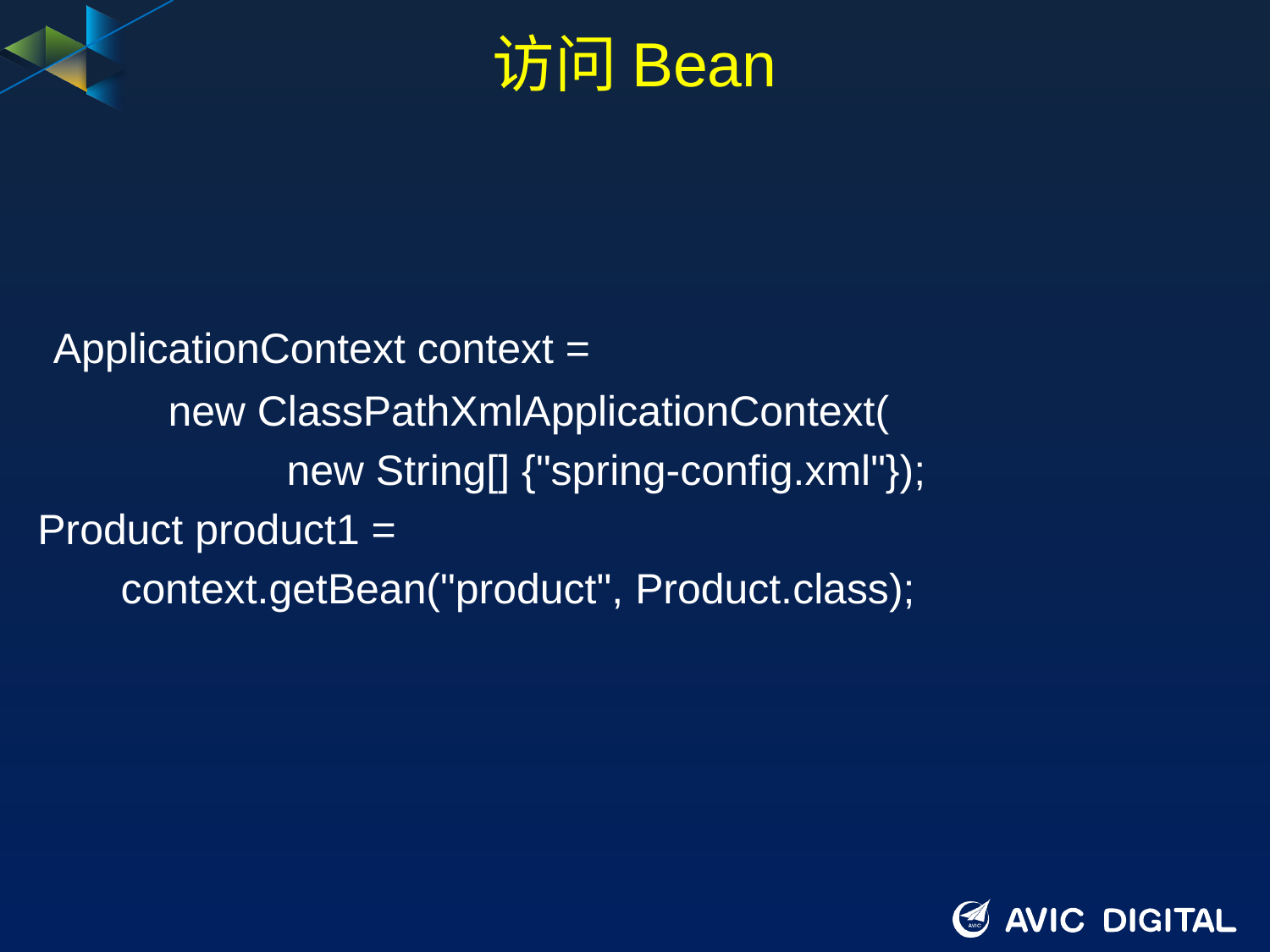

# 访问Bean

 ApplicationContext context =
           new ClassPathXmlApplicationContext(
                     new String[] {"spring-config.xml"});
Product product1 =
       context.getBean("product", Product.class);